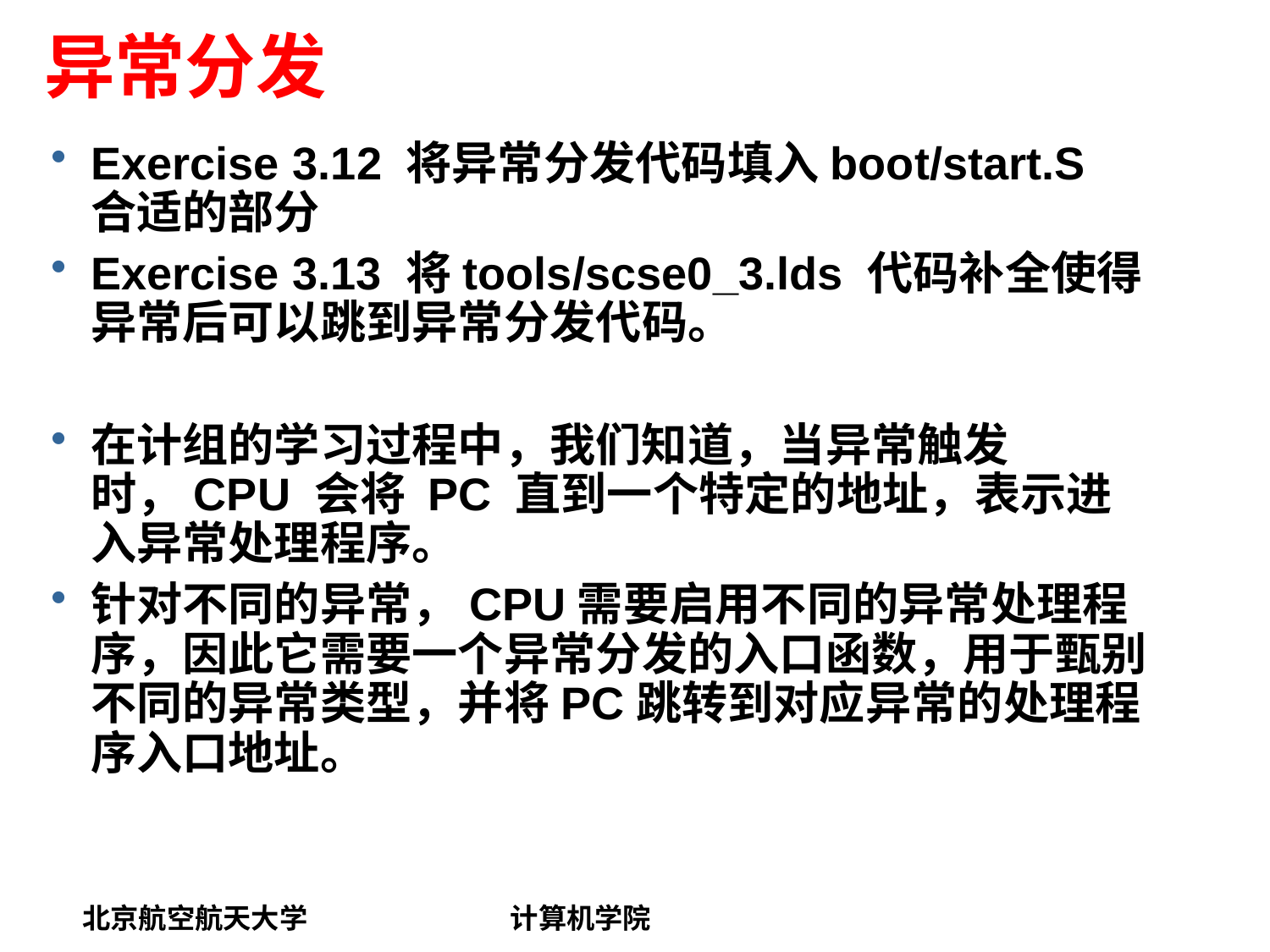

# 异常分发
Exercise 3.12 将异常分发代码填入boot/start.S 合适的部分
Exercise 3.13 将tools/scse0_3.lds 代码补全使得异常后可以跳到异常分发代码。

在计组的学习过程中，我们知道，当异常触发时，CPU 会将 PC 直到一个特定的地址，表示进入异常处理程序。
针对不同的异常，CPU需要启用不同的异常处理程序，因此它需要一个异常分发的入口函数，用于甄别不同的异常类型，并将PC跳转到对应异常的处理程序入口地址。